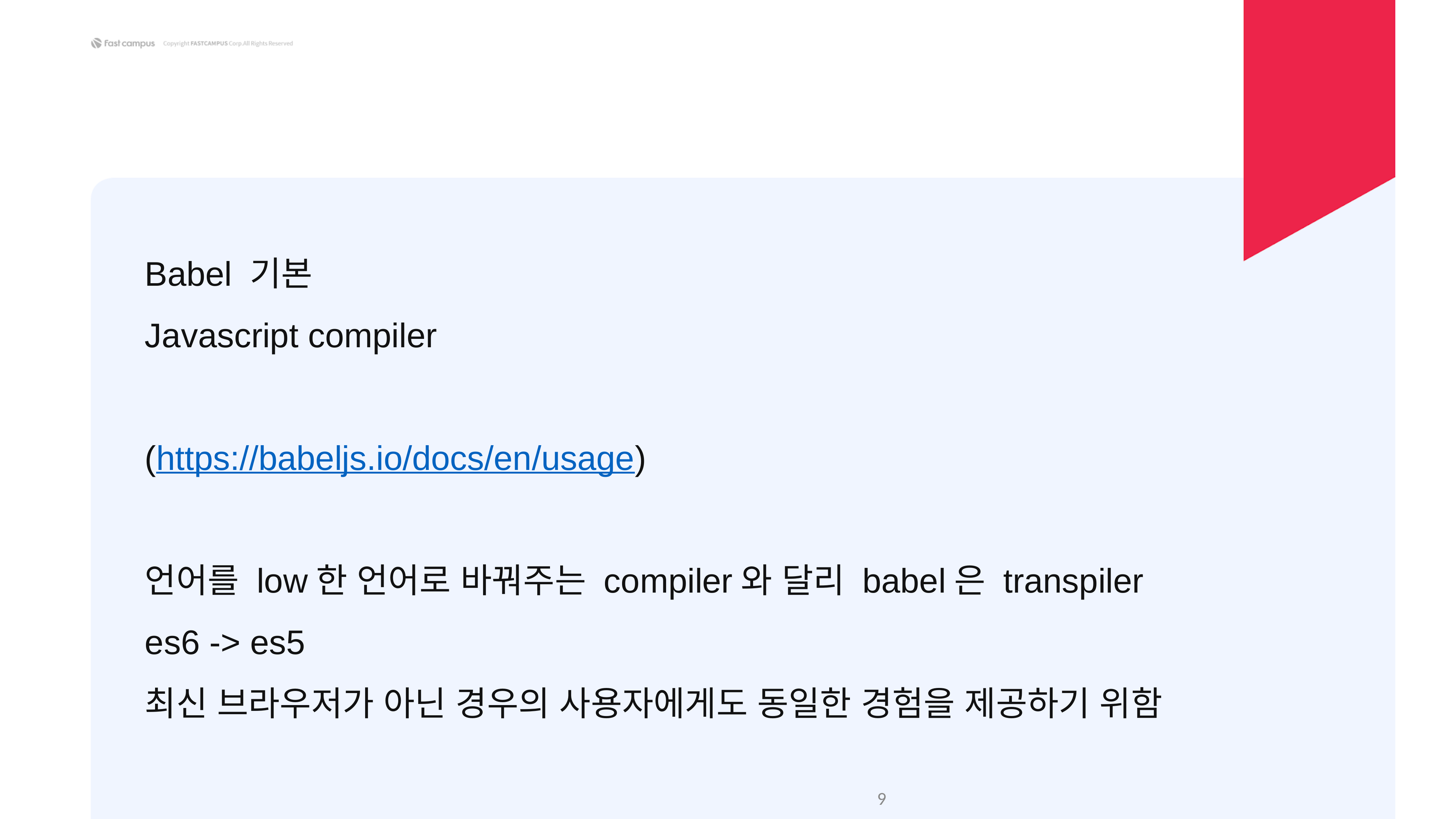

Babel 기본
Javascript compiler

(https://babeljs.io/docs/en/usage)

언어를 low한 언어로 바꿔주는 compiler와 달리 babel은 transpiler
es6 -> es5
최신 브라우저가 아닌 경우의 사용자에게도 동일한 경험을 제공하기 위함
9